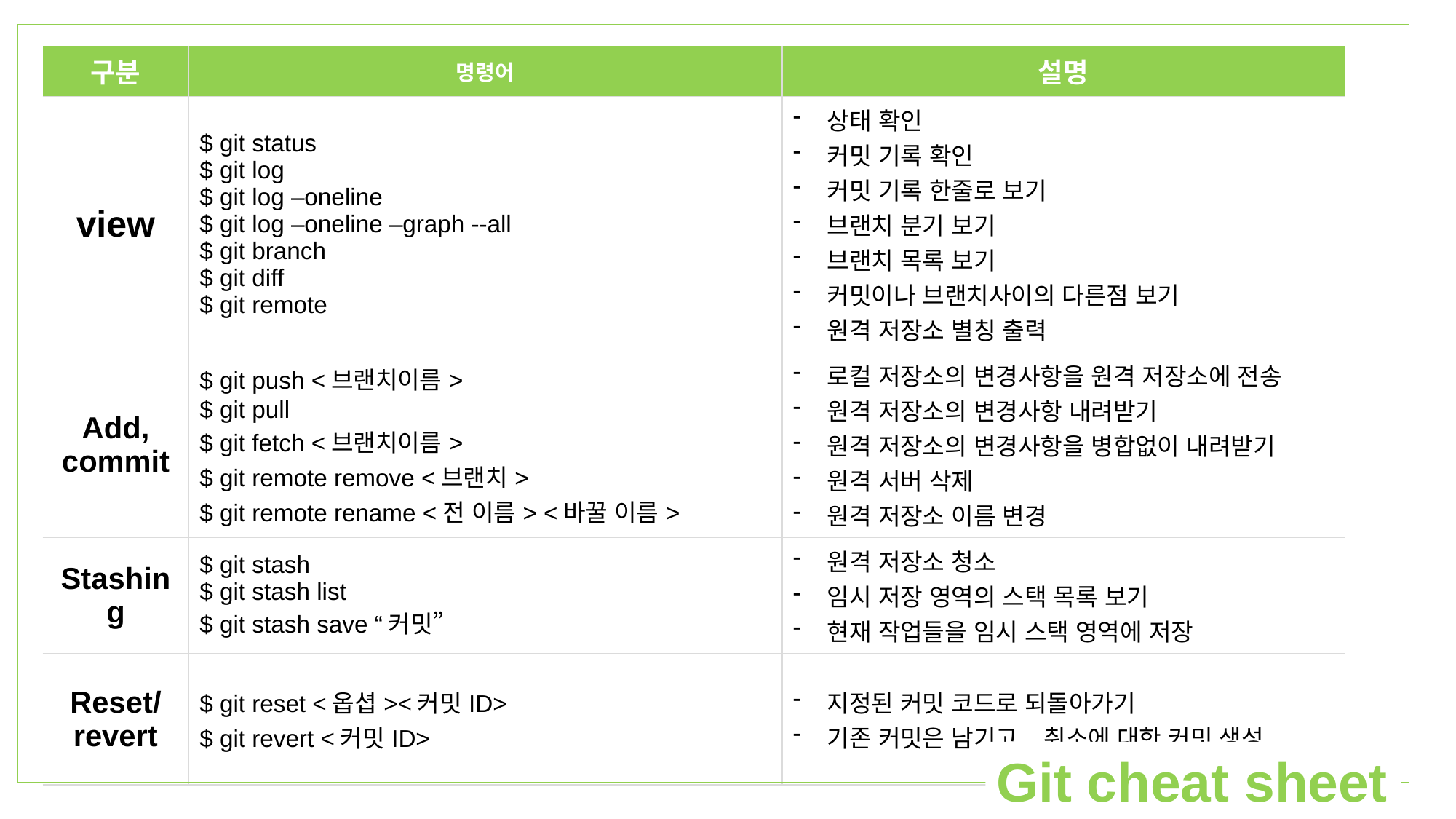

| 구분 | 명령어 | 설명 |
| --- | --- | --- |
| view | $ git status $ git log $ git log –oneline $ git log –oneline –graph --all $ git branch $ git diff $ git remote | 상태 확인 커밋 기록 확인 커밋 기록 한줄로 보기 브랜치 분기 보기 브랜치 목록 보기 커밋이나 브랜치사이의 다른점 보기 원격 저장소 별칭 출력 |
| Add, commit | $ git push <브랜치이름> $ git pull $ git fetch <브랜치이름> $ git remote remove <브랜치> $ git remote rename <전 이름> <바꿀 이름> | 로컬 저장소의 변경사항을 원격 저장소에 전송 원격 저장소의 변경사항 내려받기 원격 저장소의 변경사항을 병합없이 내려받기 원격 서버 삭제 원격 저장소 이름 변경 |
| Stashing | $ git stash $ git stash list $ git stash save “커밋” | 원격 저장소 청소 임시 저장 영역의 스택 목록 보기 현재 작업들을 임시 스택 영역에 저장 |
| Reset/ revert | $ git reset <옵셥><커밋ID> $ git revert <커밋ID> | 지정된 커밋 코드로 되돌아가기 기존 커밋은 남기고, 취소에 대한 커밋 생성 |
Git cheat sheet